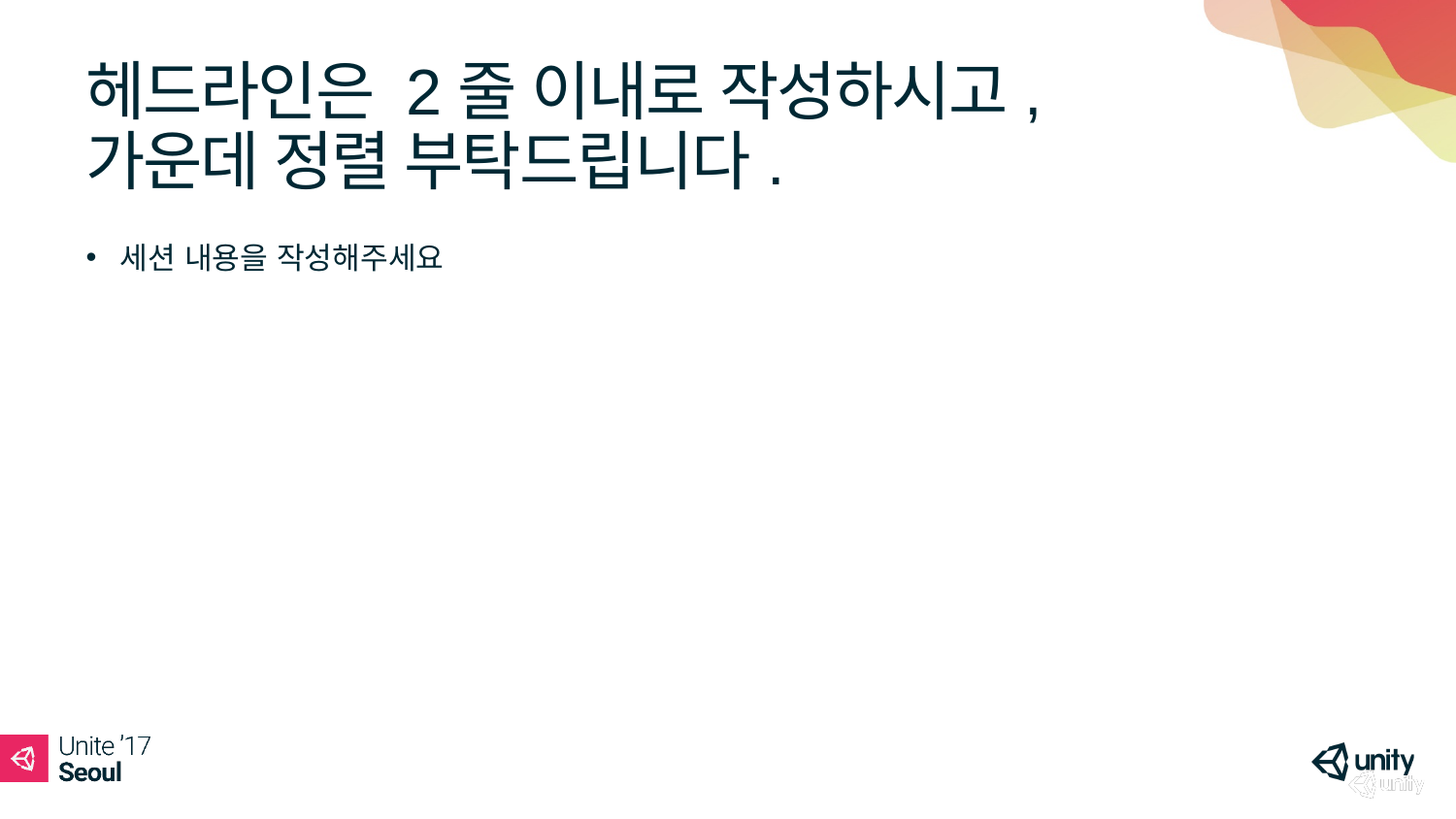

# 헤드라인은 2줄 이내로 작성하시고, 가운데 정렬 부탁드립니다.
세션 내용을 작성해주세요